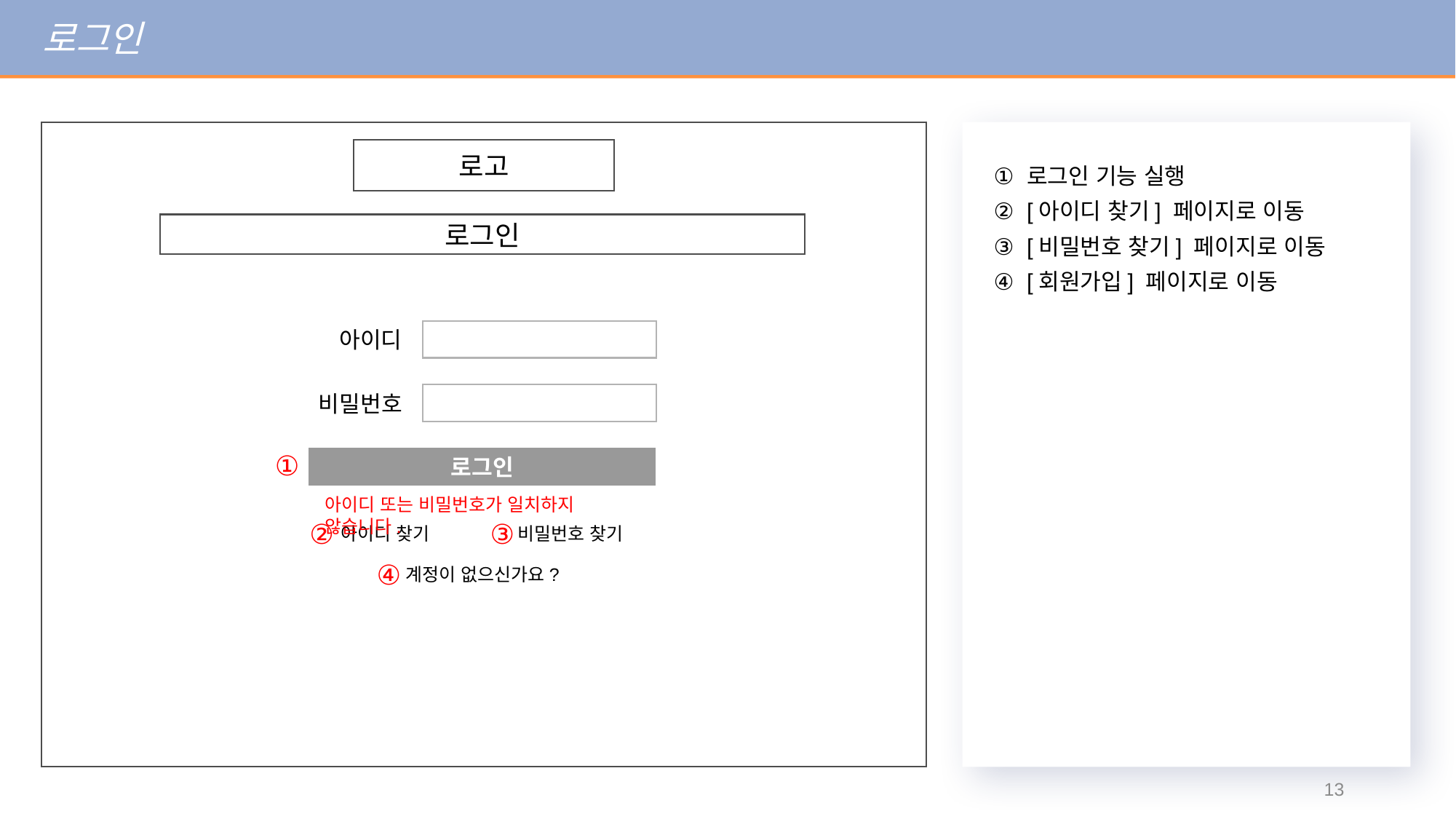

로그인

로고
로그인 기능 실행
[아이디 찾기] 페이지로 이동
[비밀번호 찾기] 페이지로 이동
[회원가입] 페이지로 이동

로그인
아이디

비밀번호

①
로그인
아이디 또는 비밀번호가 일치하지 않습니다.
②
③
아이디 찾기
비밀번호 찾기
④
계정이 없으신가요?
13